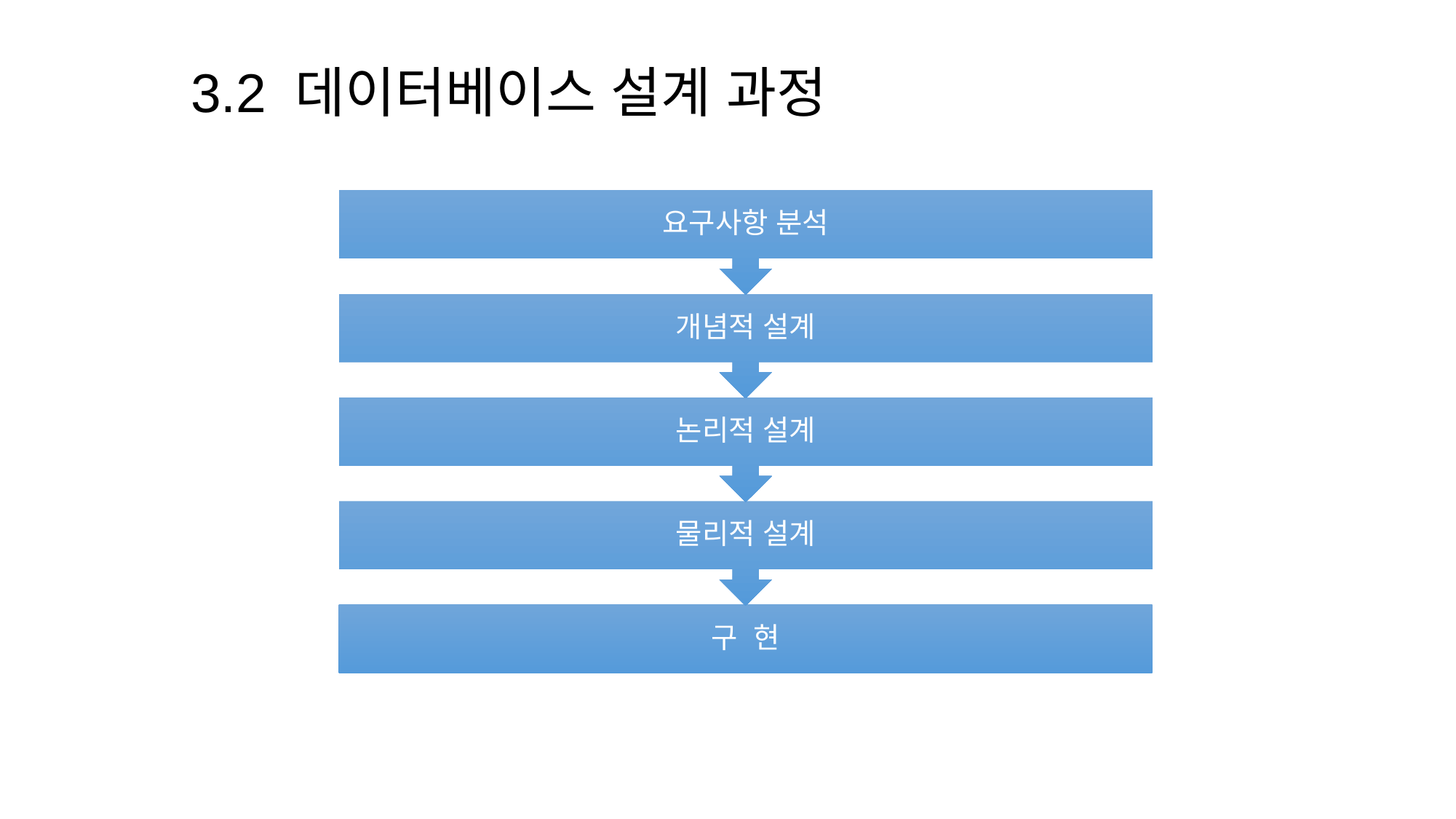

3.2 데이터베이스 설계 과정
구  현
물리적 설계
논리적 설계
개념적 설계
요구사항 분석